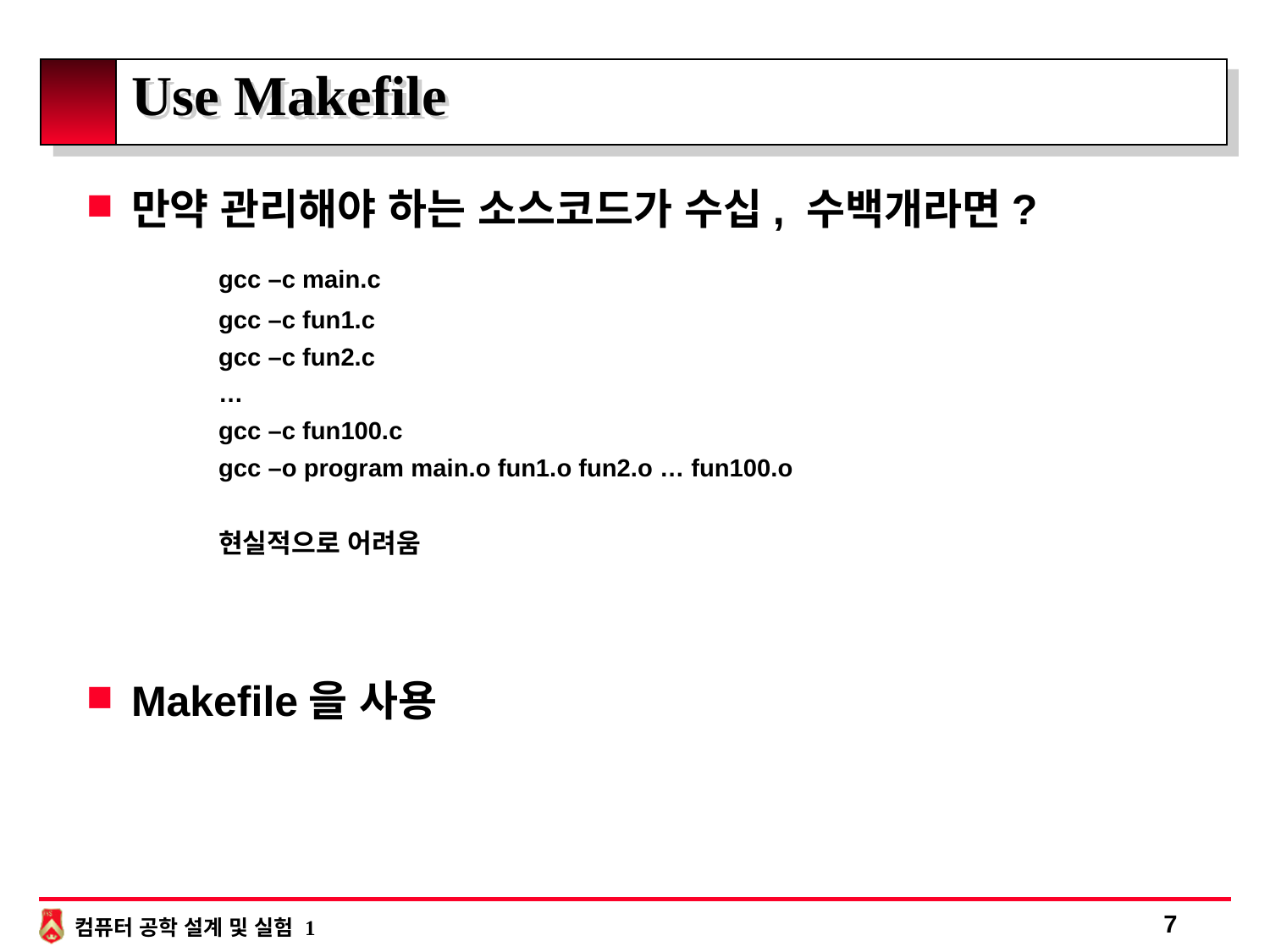

# Use Makefile
만약 관리해야 하는 소스코드가 수십, 수백개라면?
	gcc –c main.c
	gcc –c fun1.c
	gcc –c fun2.c
	…
	gcc –c fun100.c
	gcc –o program main.o fun1.o fun2.o … fun100.o

	현실적으로 어려움

Makefile을 사용

7